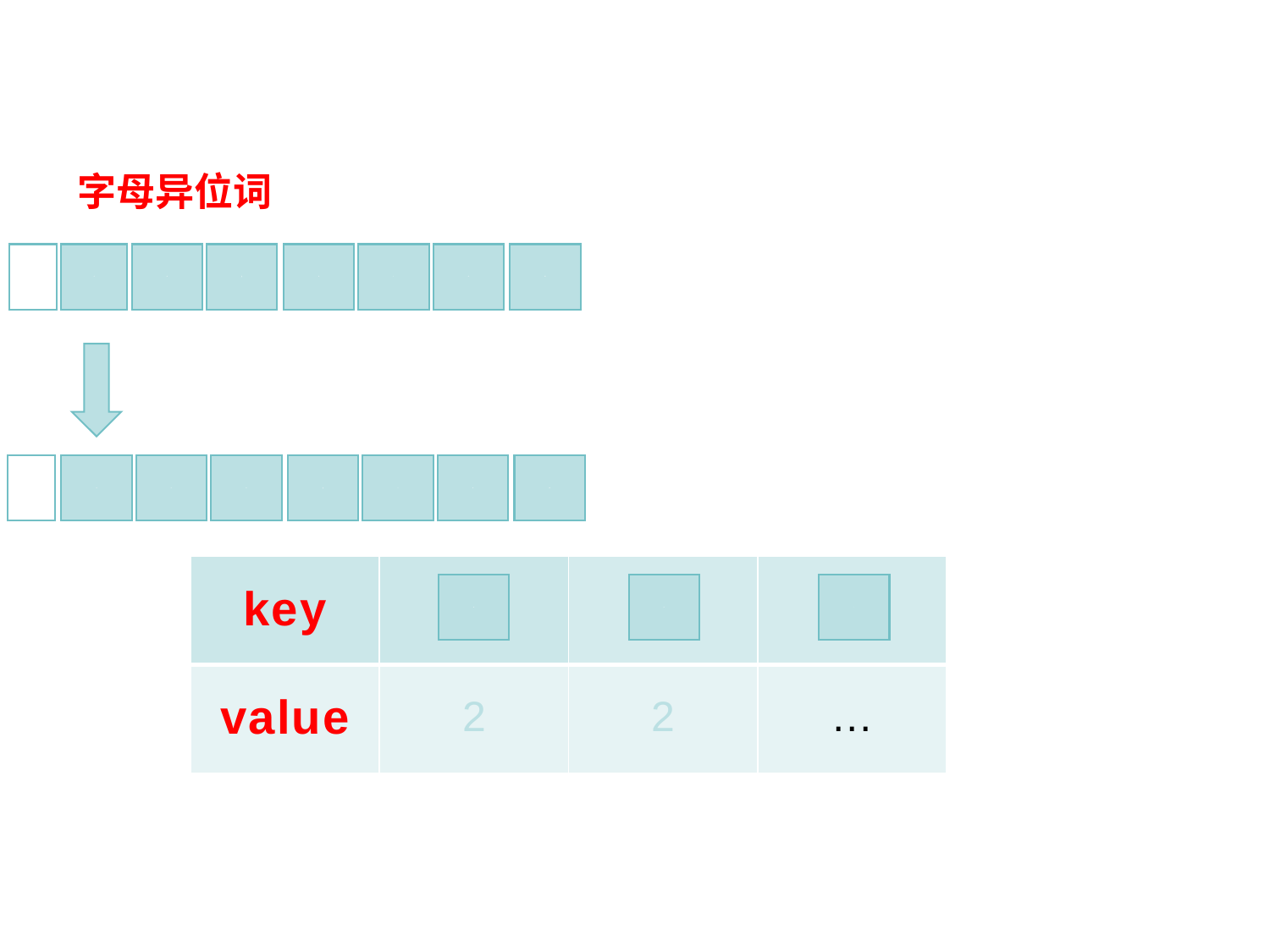

# 字母异位词
S
n
a
g
a
r
a
m

T
a
n
a
g
r
a
m
| key |  |  |  |
| --- | --- | --- | --- |
| value | 2 | 2 | ... |
a
n
...